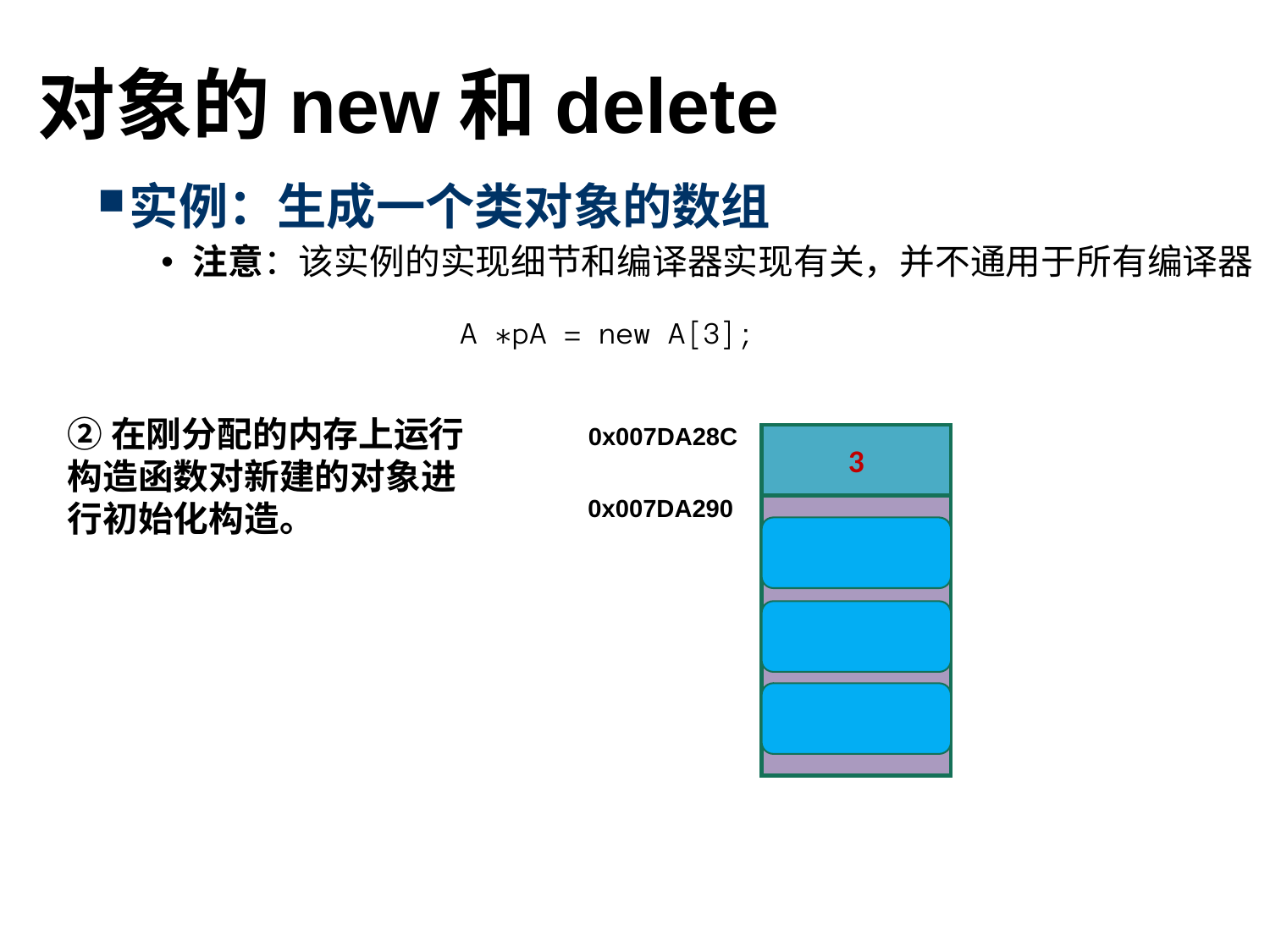

# 对象的new和delete
实例：生成一个类对象的数组
注意：该实例的实现细节和编译器实现有关，并不通用于所有编译器

A *pA = new A[3];
②在刚分配的内存上运行构造函数对新建的对象进行初始化构造。
0x007DA28C
3

3

0x007DA290